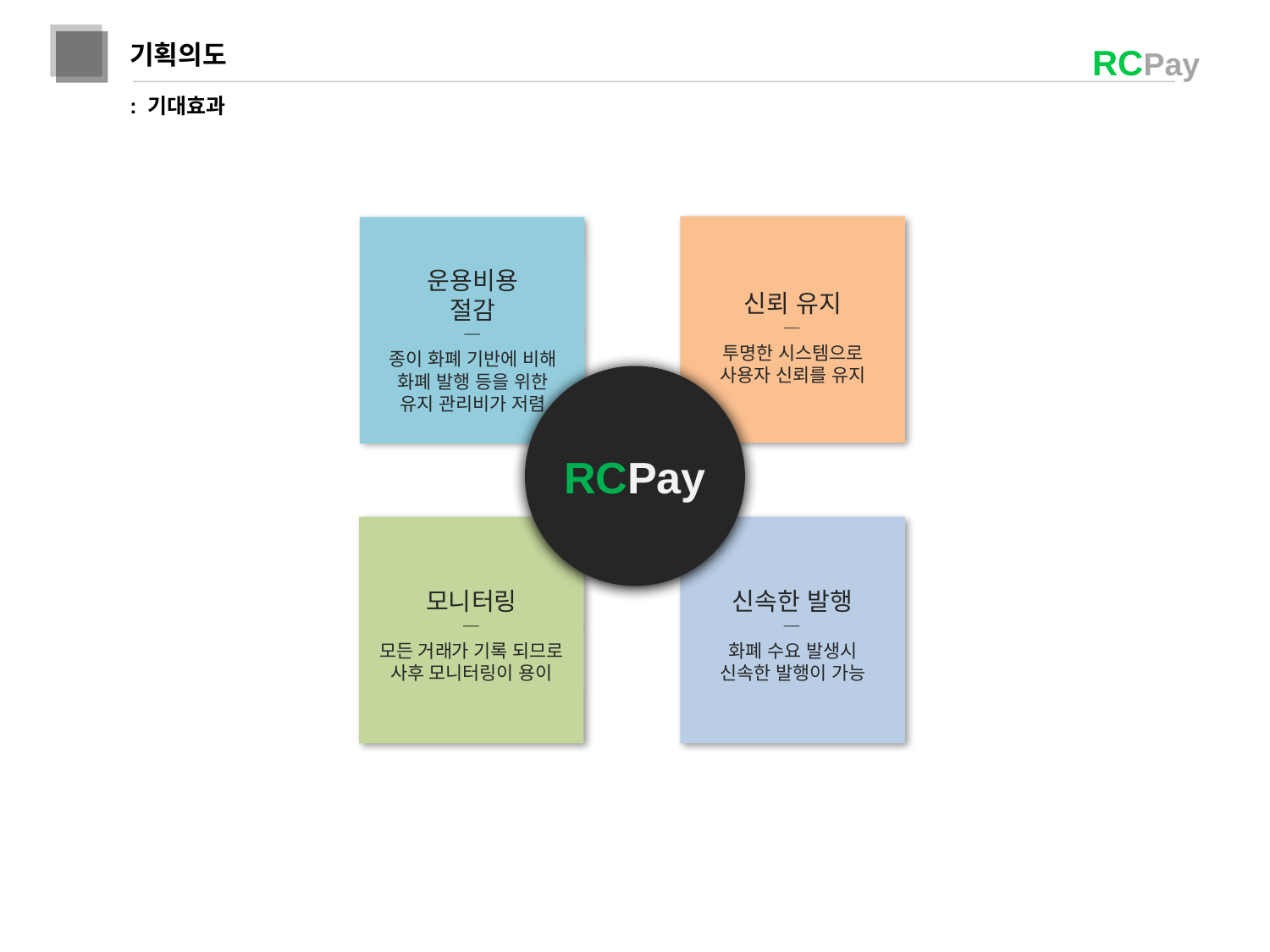

1
RCPay
기획의도
: 기대효과

신뢰 유지
투명한 시스템으로
사용자 신뢰를 유지

운용비용
절감
종이 화폐 기반에 비해
화폐 발행 등을 위한
유지 관리비가 저렴
RCPay

모니터링
모든 거래가 기록 되므로
사후 모니터링이 용이

신속한 발행
화폐 수요 발생시
신속한 발행이 가능